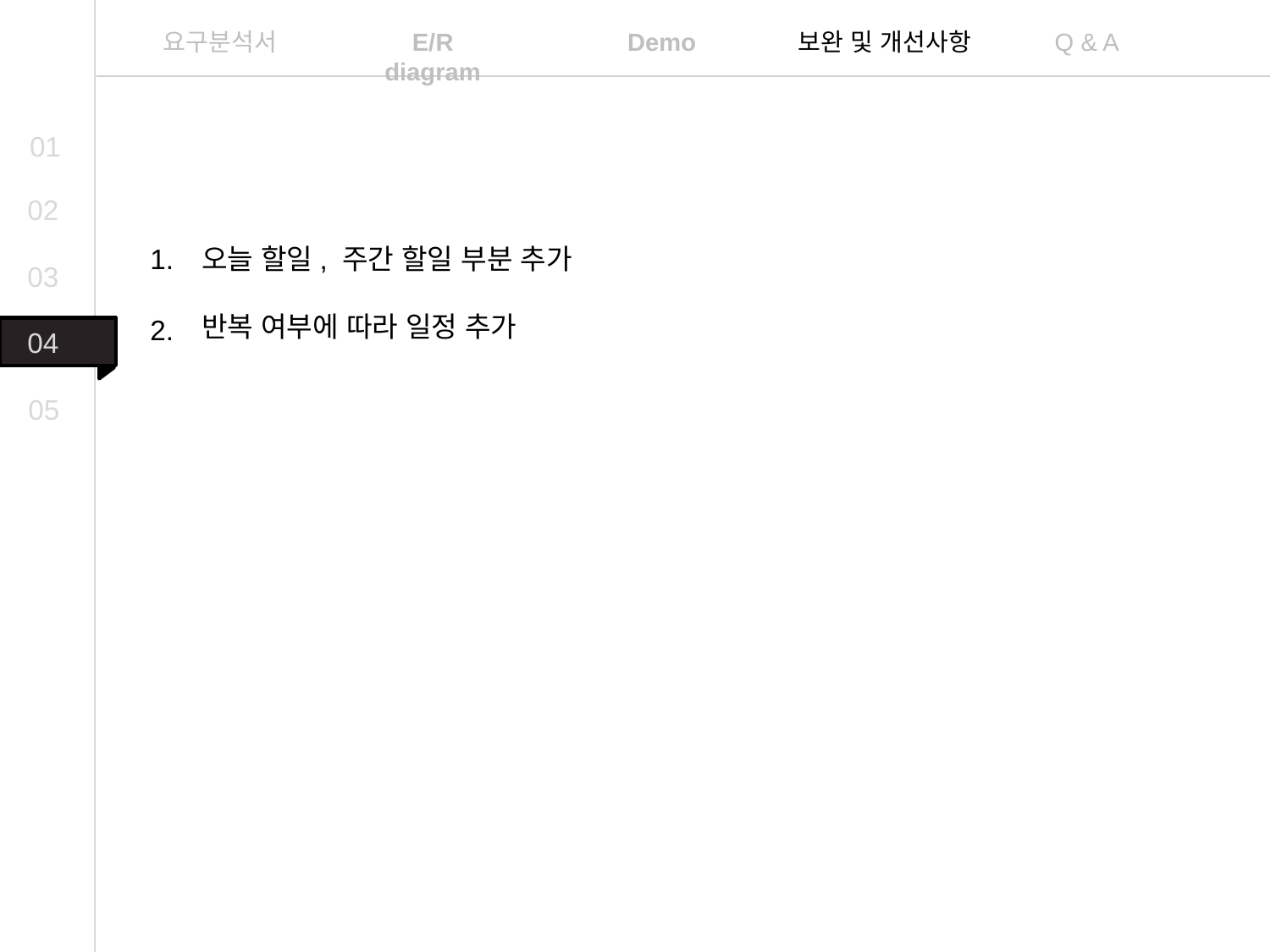

요구분석서
E/R diagram
Demo
보완 및 개선사항
Q & A
01
02
1.
오늘 할일, 주간 할일 부분 추가

반복 여부에 따라 일정 추가

03
2.

04

  05